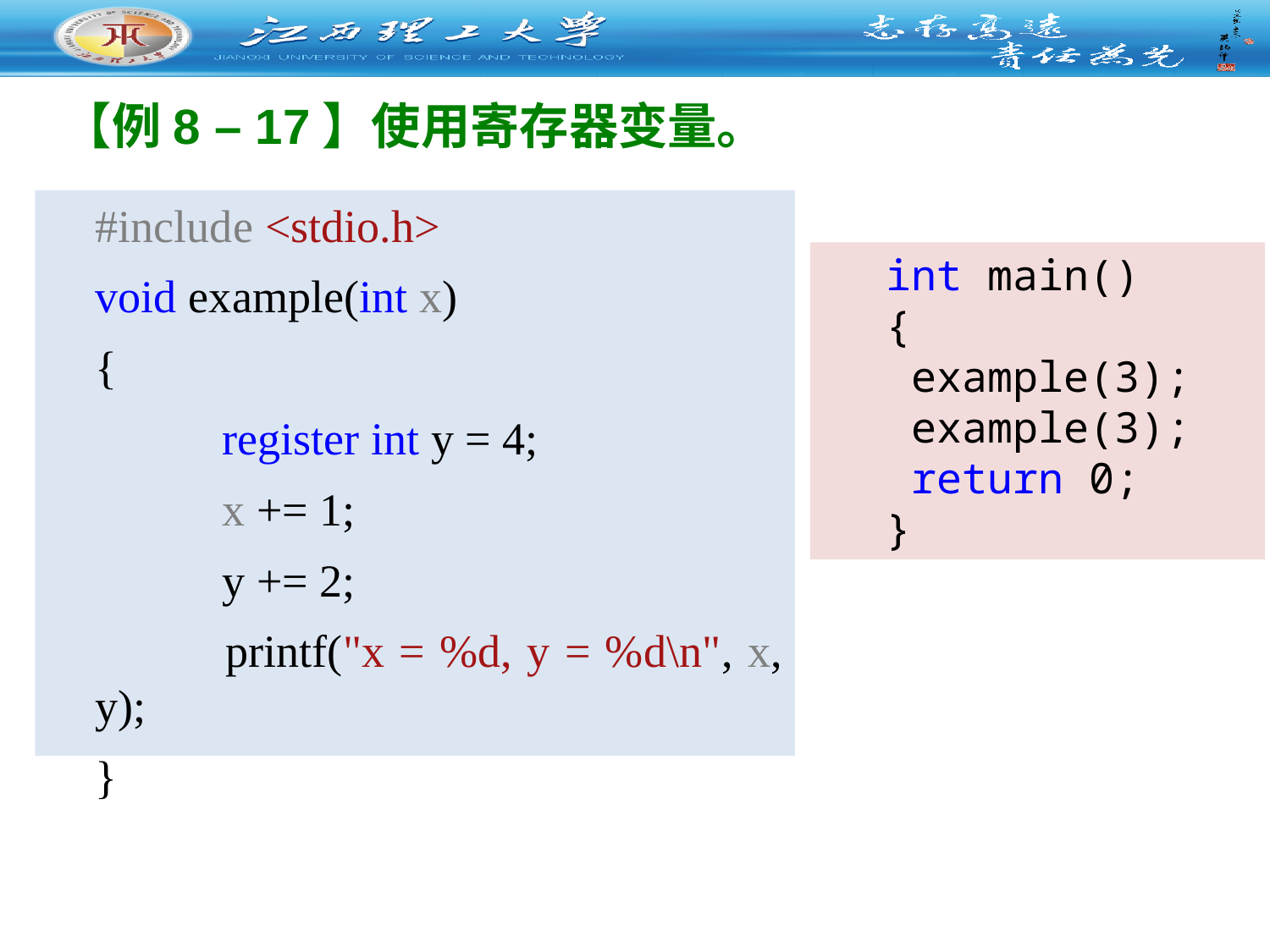

【例8 – 17】使用寄存器变量。
#include <stdio.h>
void example(int x)
{
 	register int y = 4;
 	x += 1;
 	y += 2;
 	printf("x = %d, y = %d\n", x, y);
}
int main()
{
 example(3);
 example(3);
 return 0;
}